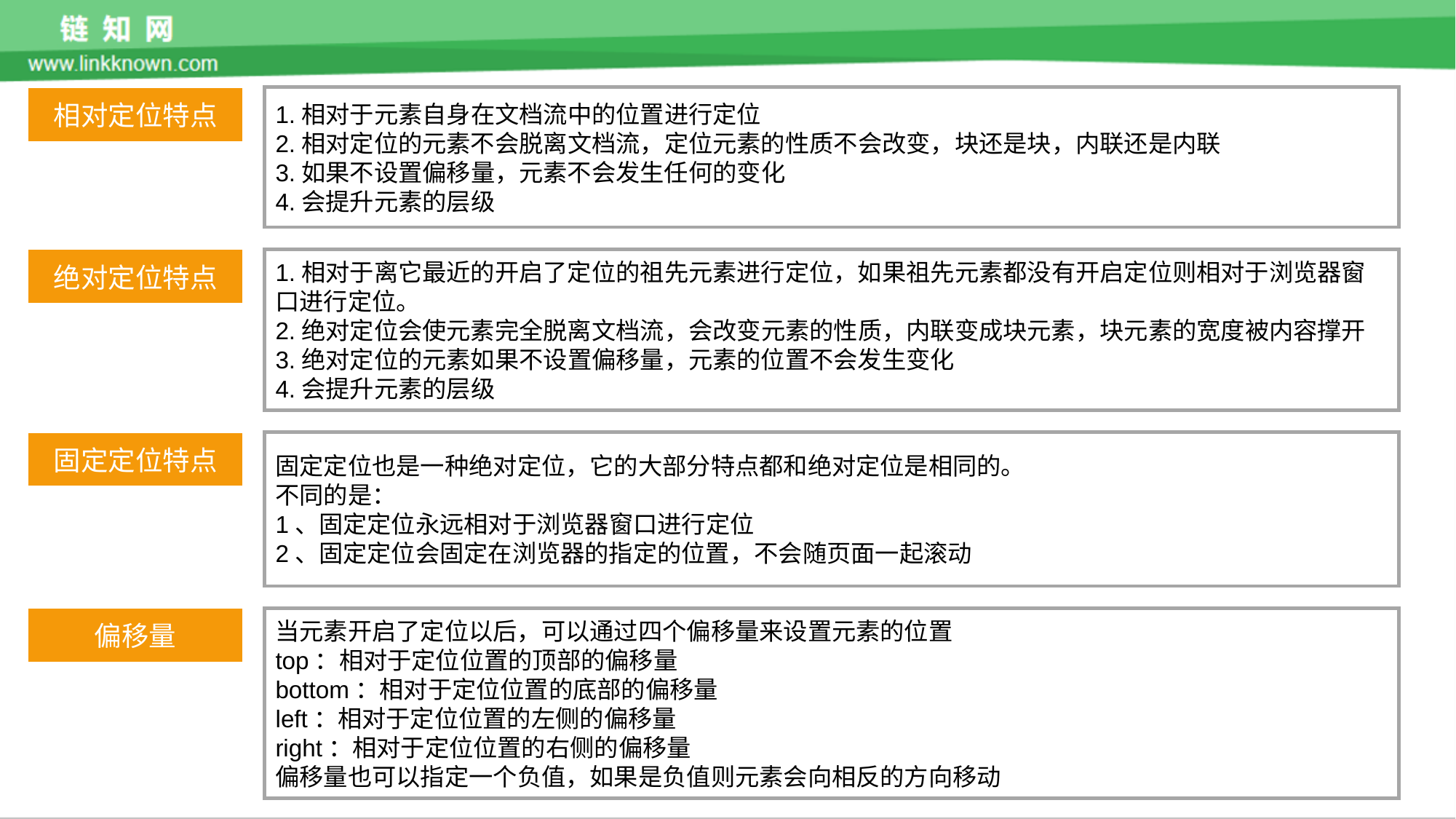

相对定位特点
1.相对于元素自身在文档流中的位置进行定位
2.相对定位的元素不会脱离文档流，定位元素的性质不会改变，块还是块，内联还是内联
3.如果不设置偏移量，元素不会发生任何的变化
4.会提升元素的层级
绝对定位特点
1.相对于离它最近的开启了定位的祖先元素进行定位，如果祖先元素都没有开启定位则相对于浏览器窗口进行定位。
2.绝对定位会使元素完全脱离文档流，会改变元素的性质，内联变成块元素，块元素的宽度被内容撑开
3.绝对定位的元素如果不设置偏移量，元素的位置不会发生变化
4.会提升元素的层级
固定定位特点
固定定位也是一种绝对定位，它的大部分特点都和绝对定位是相同的。
不同的是：
1、固定定位永远相对于浏览器窗口进行定位
2、固定定位会固定在浏览器的指定的位置，不会随页面一起滚动
偏移量
当元素开启了定位以后，可以通过四个偏移量来设置元素的位置
top：相对于定位位置的顶部的偏移量
bottom：相对于定位位置的底部的偏移量
left：相对于定位位置的左侧的偏移量
right：相对于定位位置的右侧的偏移量
偏移量也可以指定一个负值，如果是负值则元素会向相反的方向移动